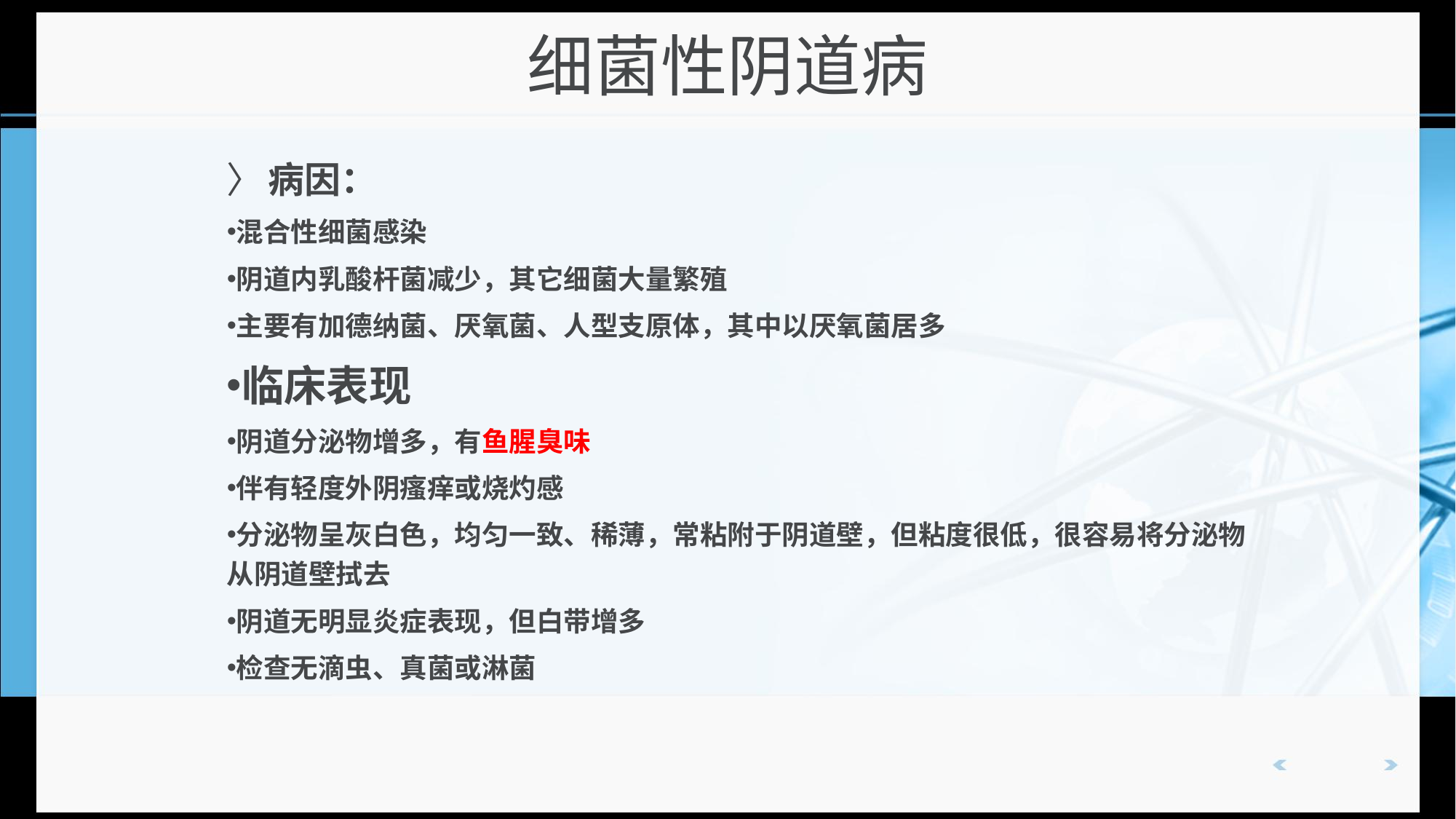

# 细菌性阴道病
病因：
混合性细菌感染
阴道内乳酸杆菌减少，其它细菌大量繁殖
主要有加德纳菌、厌氧菌、人型支原体，其中以厌氧菌居多
临床表现
阴道分泌物增多，有鱼腥臭味
伴有轻度外阴瘙痒或烧灼感
分泌物呈灰白色，均匀一致、稀薄，常粘附于阴道壁，但粘度很低，很容易将分泌物从阴道壁拭去
阴道无明显炎症表现，但白带增多
检查无滴虫、真菌或淋菌